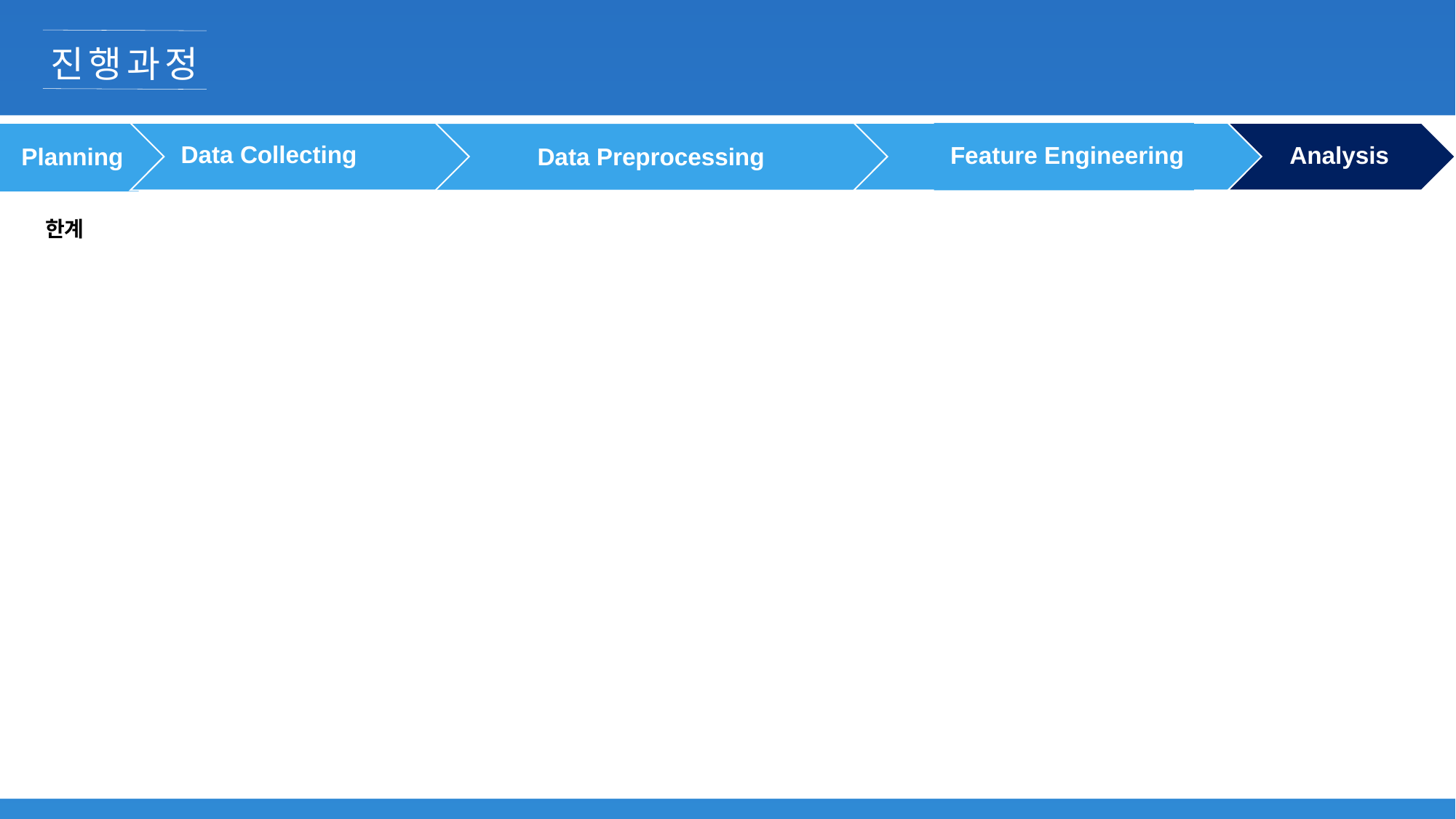

진행과정

Data Collecting

Analysis

Feature Engineering

Planning

Data Preprocessing
한계